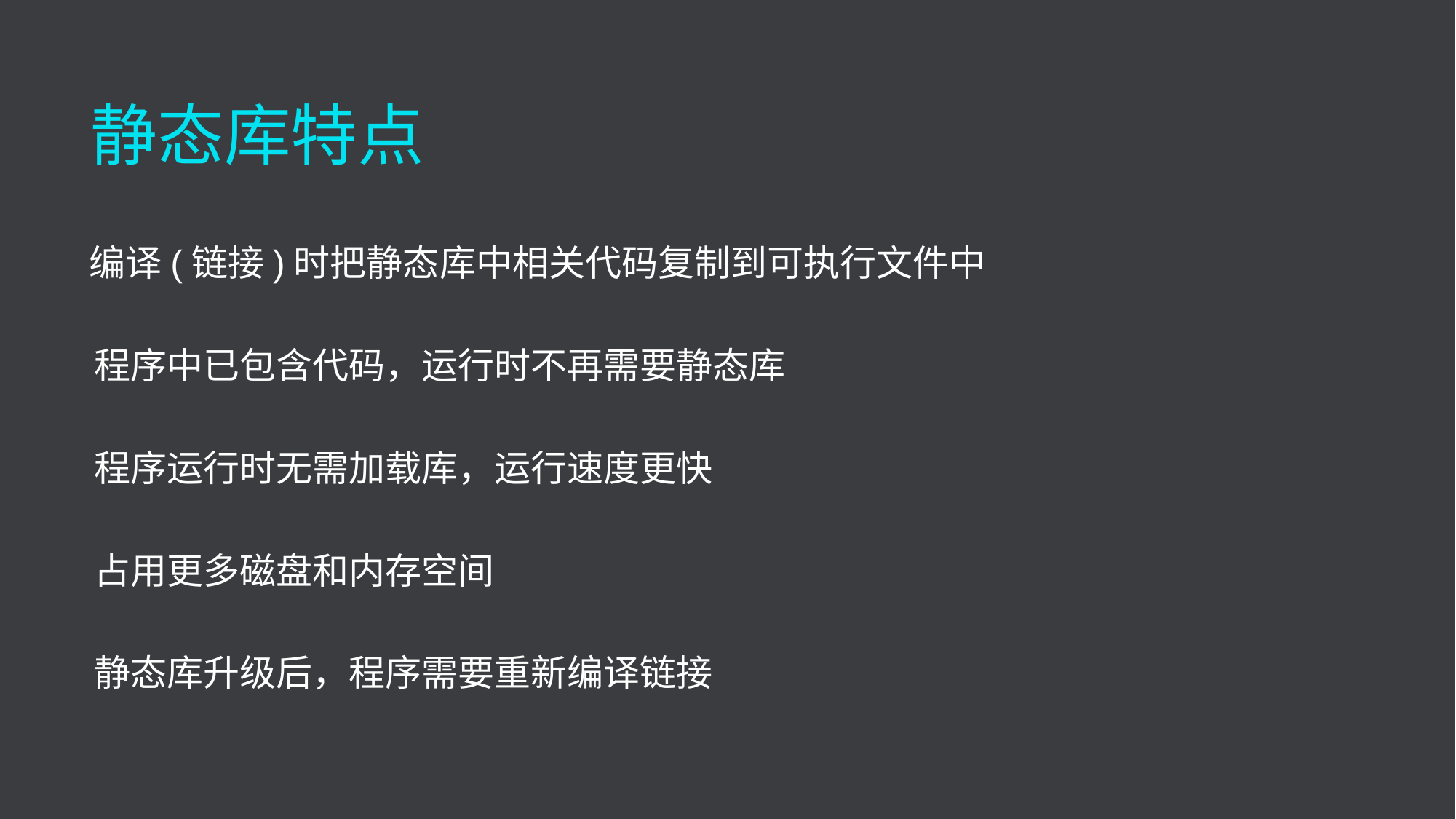

静态库特点
     编译(链接)时把静态库中相关代码复制到可执行文件中
程序中已包含代码，运行时不再需要静态库
程序运行时无需加载库，运行速度更快
占用更多磁盘和内存空间
静态库升级后，程序需要重新编译链接